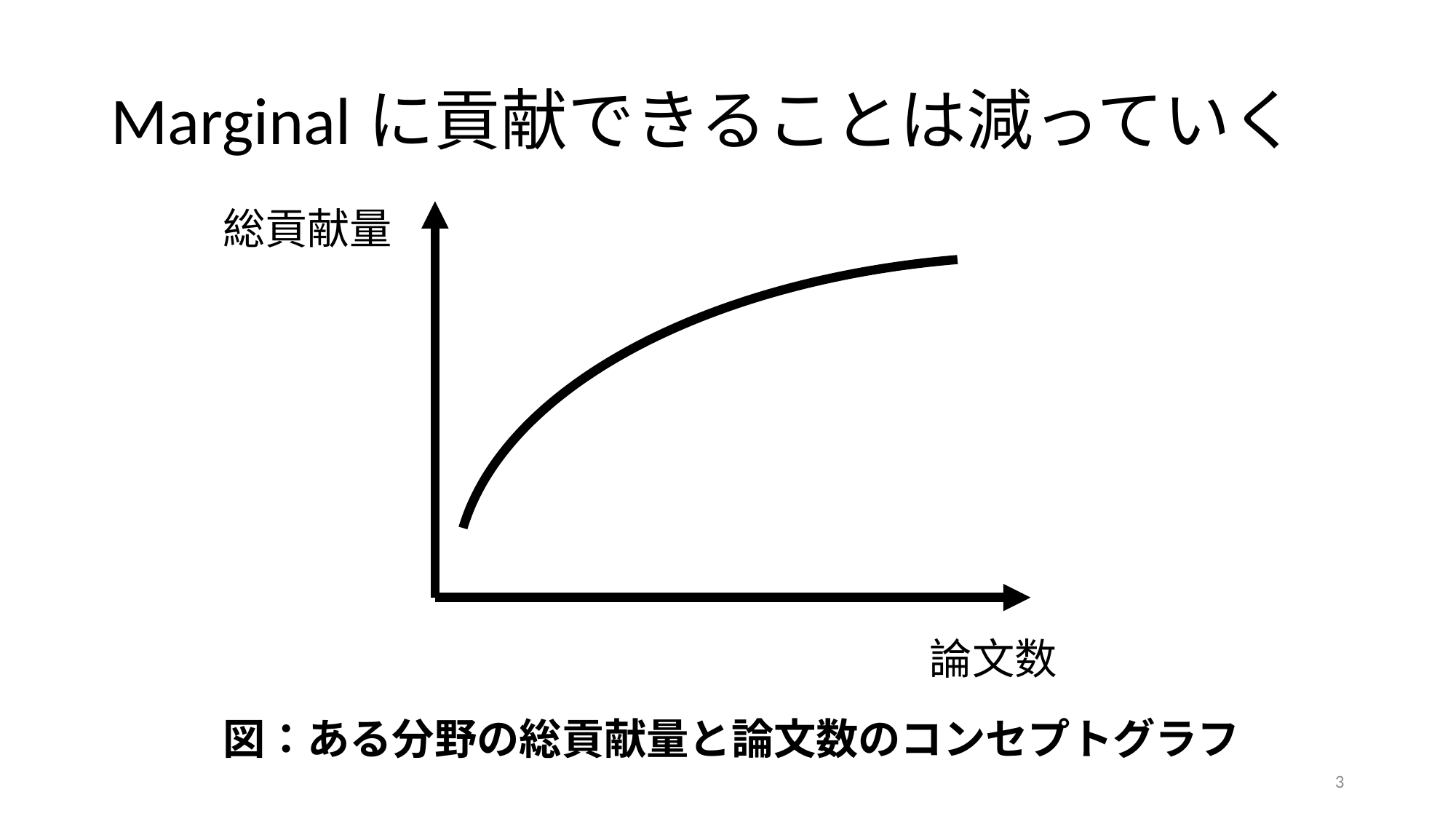

# Marginalに貢献できることは減っていく
総貢献量

論文数
図：ある分野の総貢献量と論文数のコンセプトグラフ
3